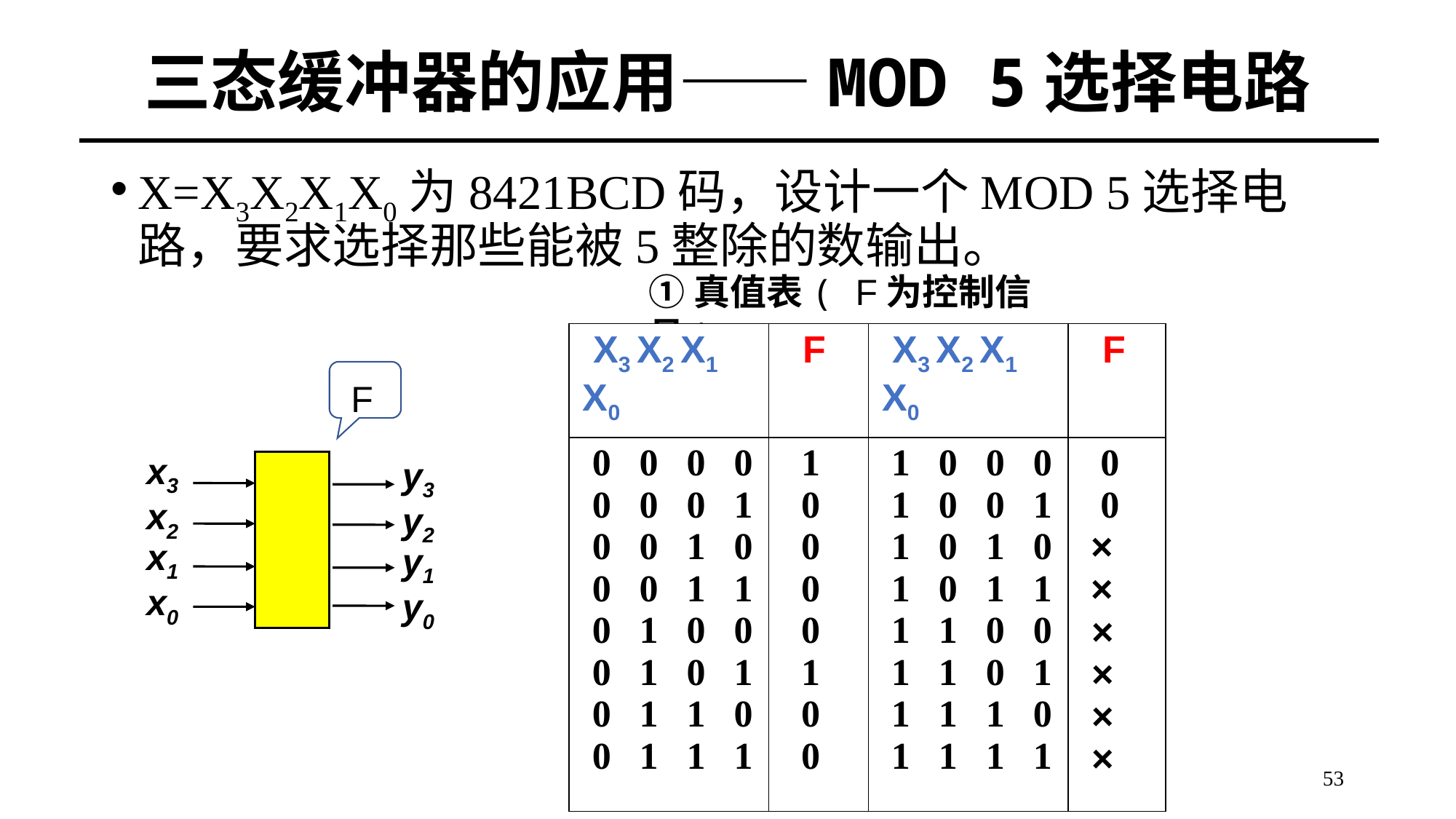

# 三态缓冲器的应用——MOD 5选择电路
X=X3X2X1X0为8421BCD码，设计一个MOD 5选择电路，要求选择那些能被5整除的数输出。
①真值表( F为控制信号)
| X3 X2 X1 X0 | F | X3 X2 X1 X0 | F |
| --- | --- | --- | --- |
| 0 0 0 0 0 0 0 1 0 0 1 0 0 0 1 1 0 1 0 0 0 1 0 1 0 1 1 0 0 1 1 1 | 1 0 0 0 0 1 0 0 | 1 0 0 0 1 0 0 1 1 0 1 0 1 0 1 1 1 1 0 0 1 1 0 1 1 1 1 0 1 1 1 1 | 0 0 × × × × × × |

F
x3
y3

x2
y2

x1
y1

x0
y0

53